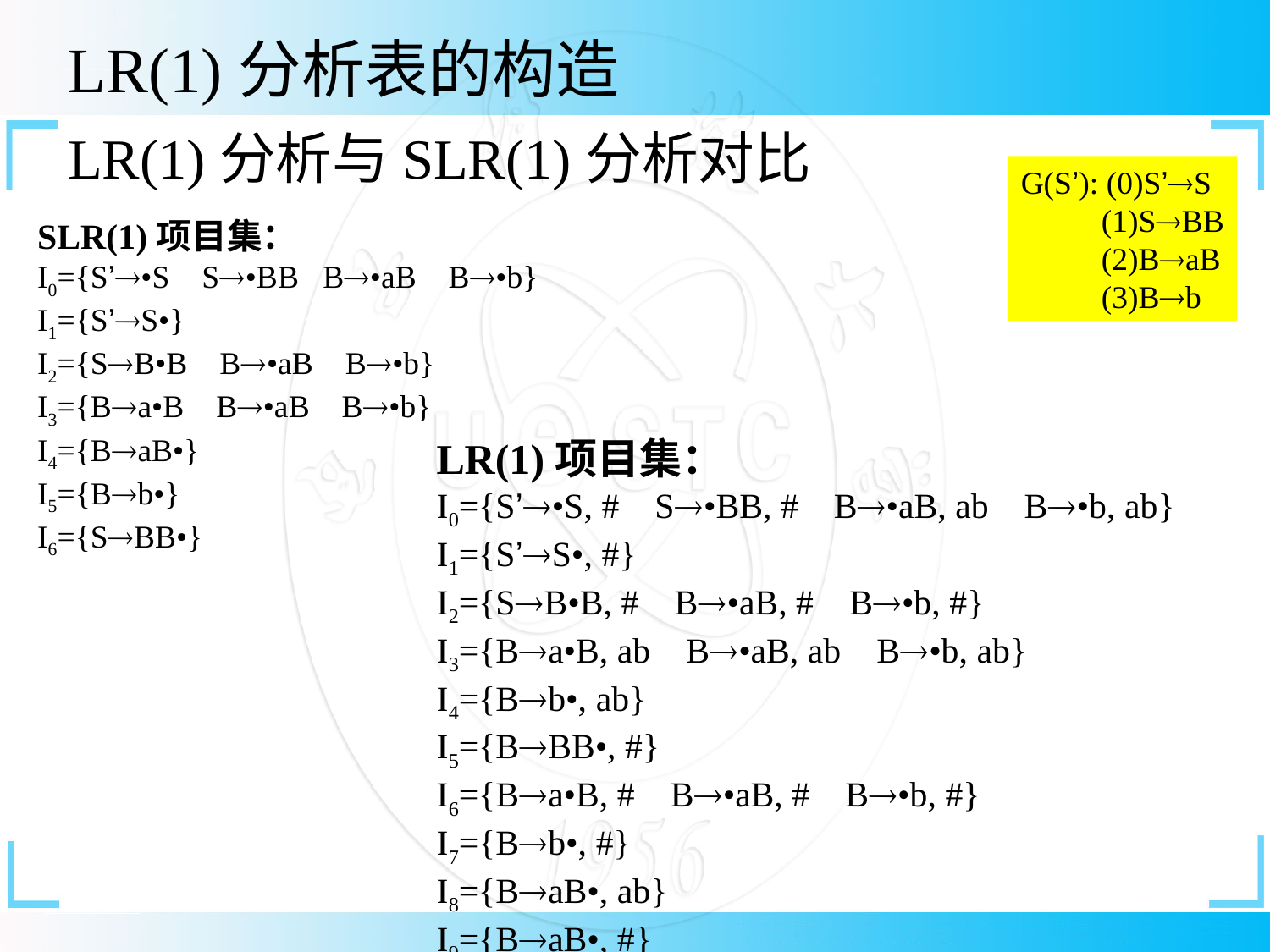

LR(1)分析表的构造
LR(1)分析与SLR(1)分析对比

G(S’): (0)S’→S
          (1)S→BB
          (2)B→aB
          (3)B→b
SLR(1)项目集：
I0={S’→•S    S→•BB   B→•aB    B→•b}
I1={S’→S•}
I2={S→B•B    B→•aB    B→•b}
I3={B→a•B    B→•aB    B→•b}
I4={B→aB•}
I5={B→b•}
I6={S→BB•}
LR(1)项目集：
I0={S’→•S, #    S→•BB, #    B→•aB, ab    B→•b, ab}
I1={S’→S•, #}
I2={S→B•B, #    B→•aB, #    B→•b, #}
I3={B→a•B, ab    B→•aB, ab    B→•b, ab}
I4={B→b•, ab}
I5={B→BB•, #}
I6={B→a•B, #    B→•aB, #    B→•b, #}
I7={B→b•, #}
I8={B→aB•, ab}
I9={B→aB•, #}